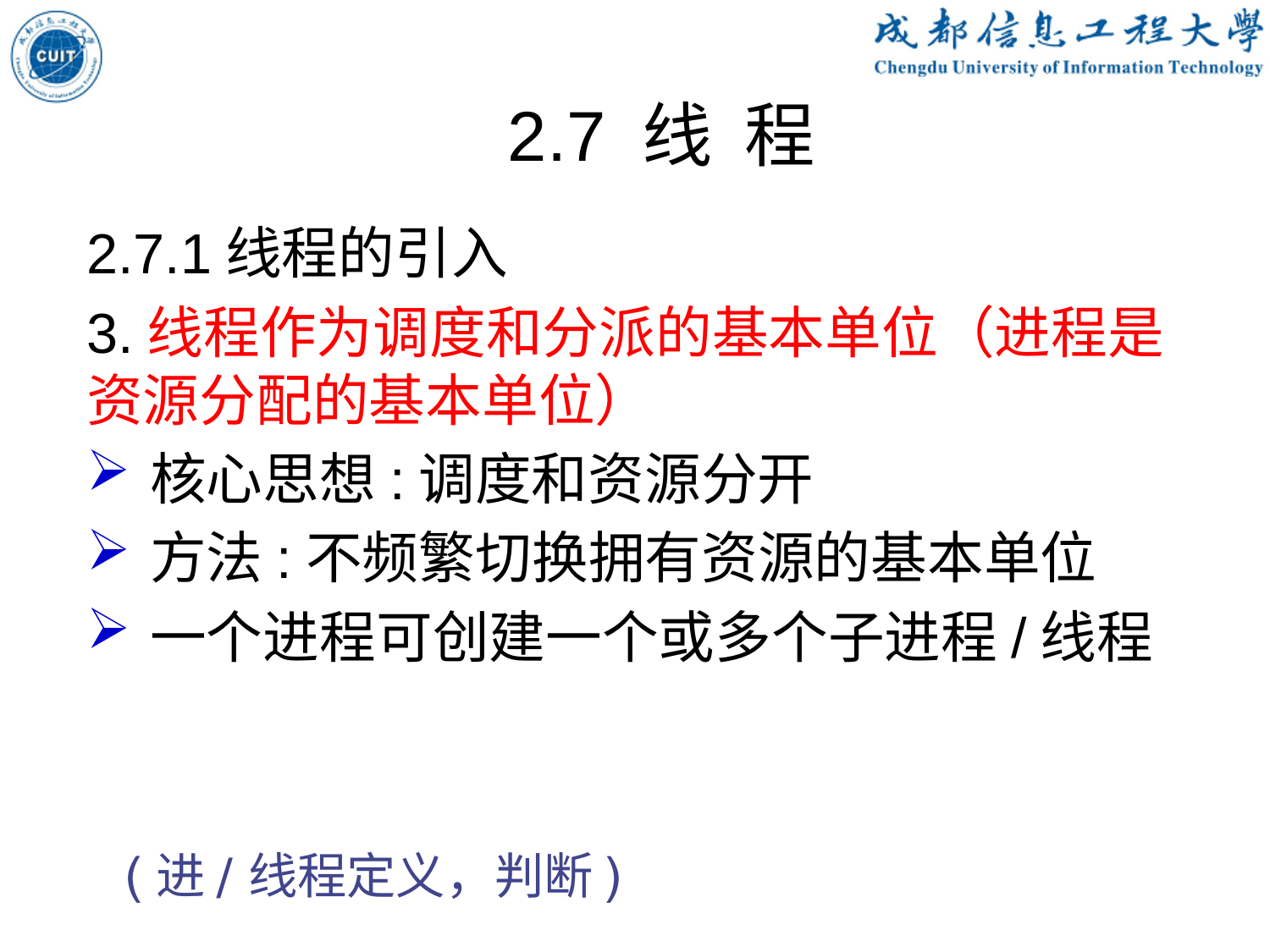

2.7 线  程
2.7.1线程的引入
3.线程作为调度和分派的基本单位（进程是资源分配的基本单位）
核心思想:调度和资源分开
方法:不频繁切换拥有资源的基本单位
一个进程可创建一个或多个子进程/线程

(进/线程定义，判断)